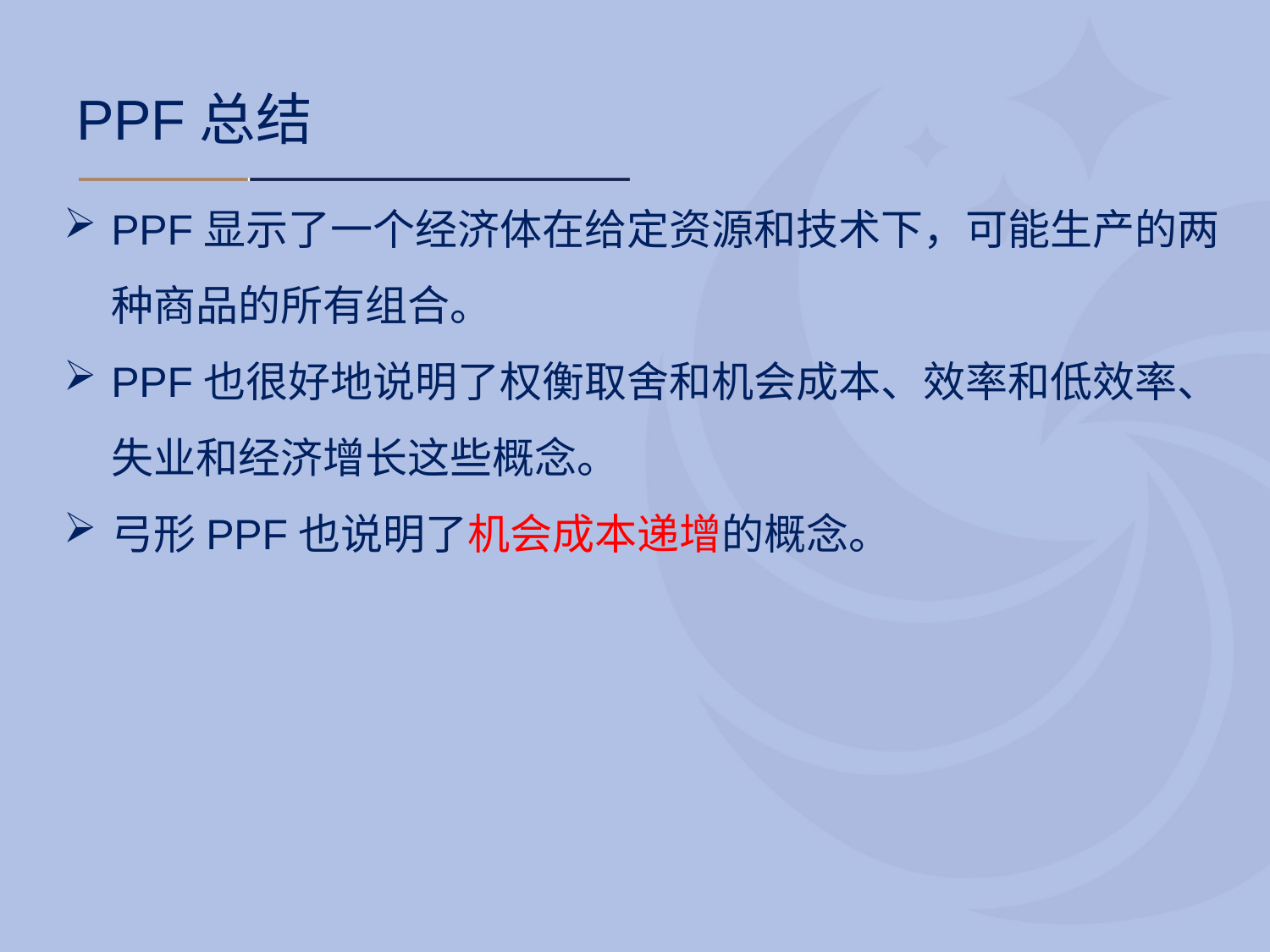

# PPF总结
PPF显示了一个经济体在给定资源和技术下，可能生产的两种商品的所有组合。
PPF也很好地说明了权衡取舍和机会成本、效率和低效率、失业和经济增长这些概念。
弓形PPF也说明了机会成本递增的概念。